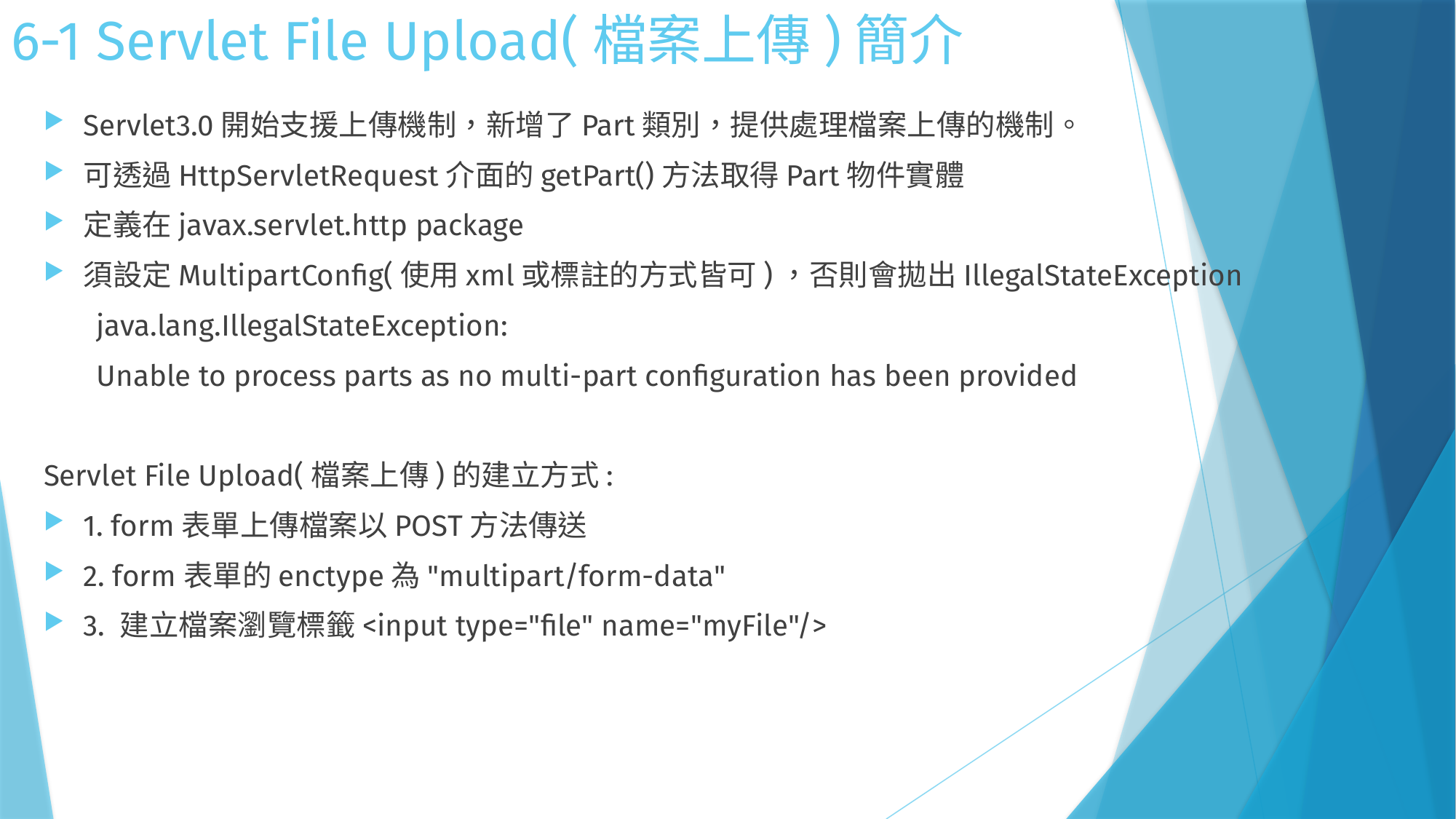

# 6-1 Servlet File Upload(檔案上傳)簡介
Servlet3.0開始支援上傳機制，新增了Part類別，提供處理檔案上傳的機制。
可透過HttpServletRequest介面的getPart()方法取得Part物件實體
定義在javax.servlet.http package
須設定MultipartConfig(使用xml或標註的方式皆可)，否則會拋出IllegalStateException
java.lang.IllegalStateException:
Unable to process parts as no multi-part configuration has been provided

Servlet File Upload(檔案上傳)的建立方式:
1. form表單上傳檔案以POST方法傳送
2. form表單的enctype為"multipart/form-data"
3. 建立檔案瀏覽標籤<input type="file" name="myFile"/>